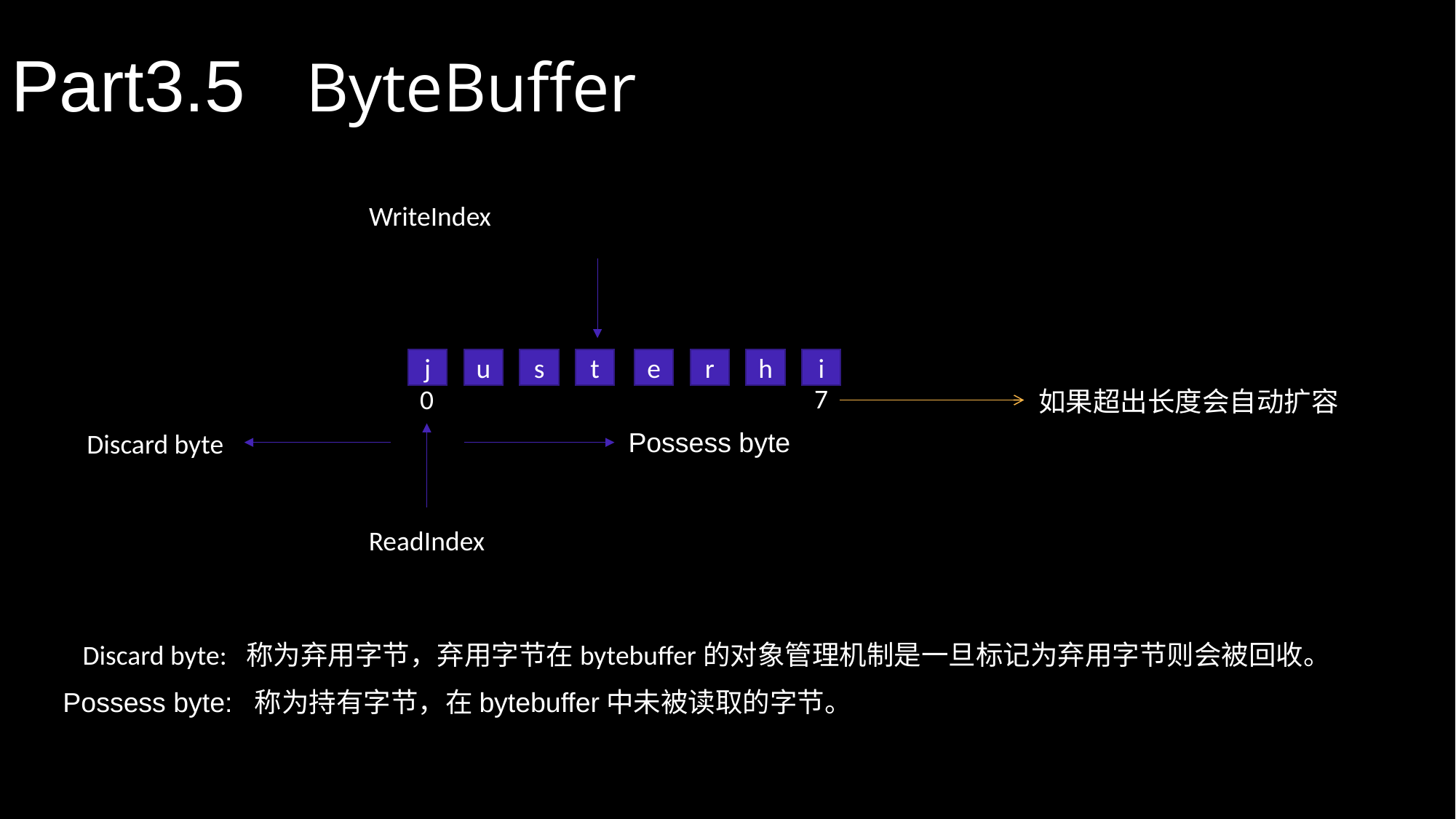

Part3.5   ByteBuffer
WriteIndex
u
t
r
i
j
s
e
h
7
0
如果超出长度会自动扩容
Possess byte
Discard byte
ReadIndex
Discard byte:  称为弃用字节，弃用字节在bytebuffer的对象管理机制是一旦标记为弃用字节则会被回收。
Possess byte:  称为持有字节，在bytebuffer中未被读取的字节。